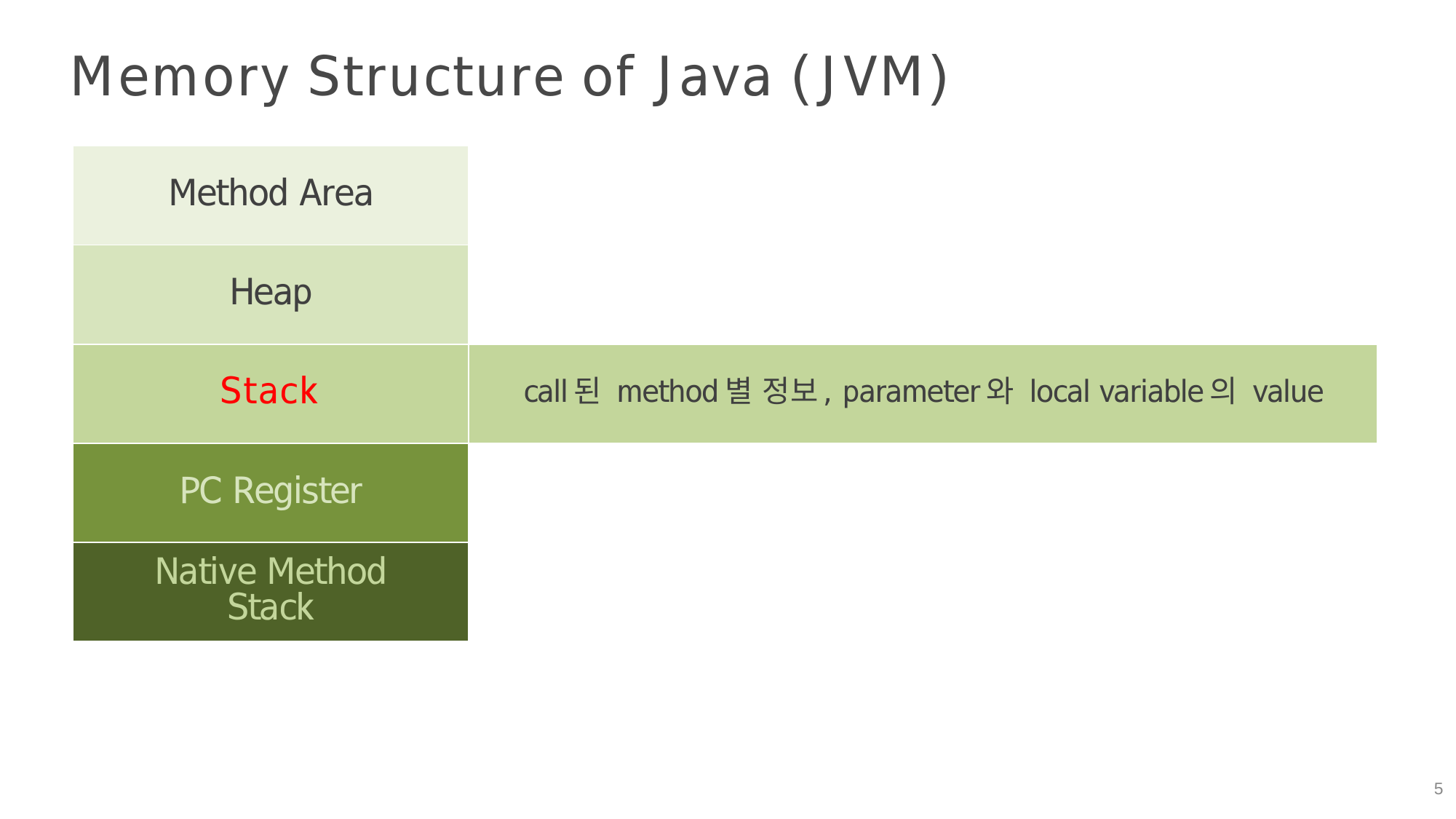

# Memory Structure of Java (JVM)
| Method Area |  |
| --- | --- |
| Heap |  |
| Stack | call된 method별 정보, parameter와 local variable의 value |
| PC Register |  |
| Native Method Stack |  |
5